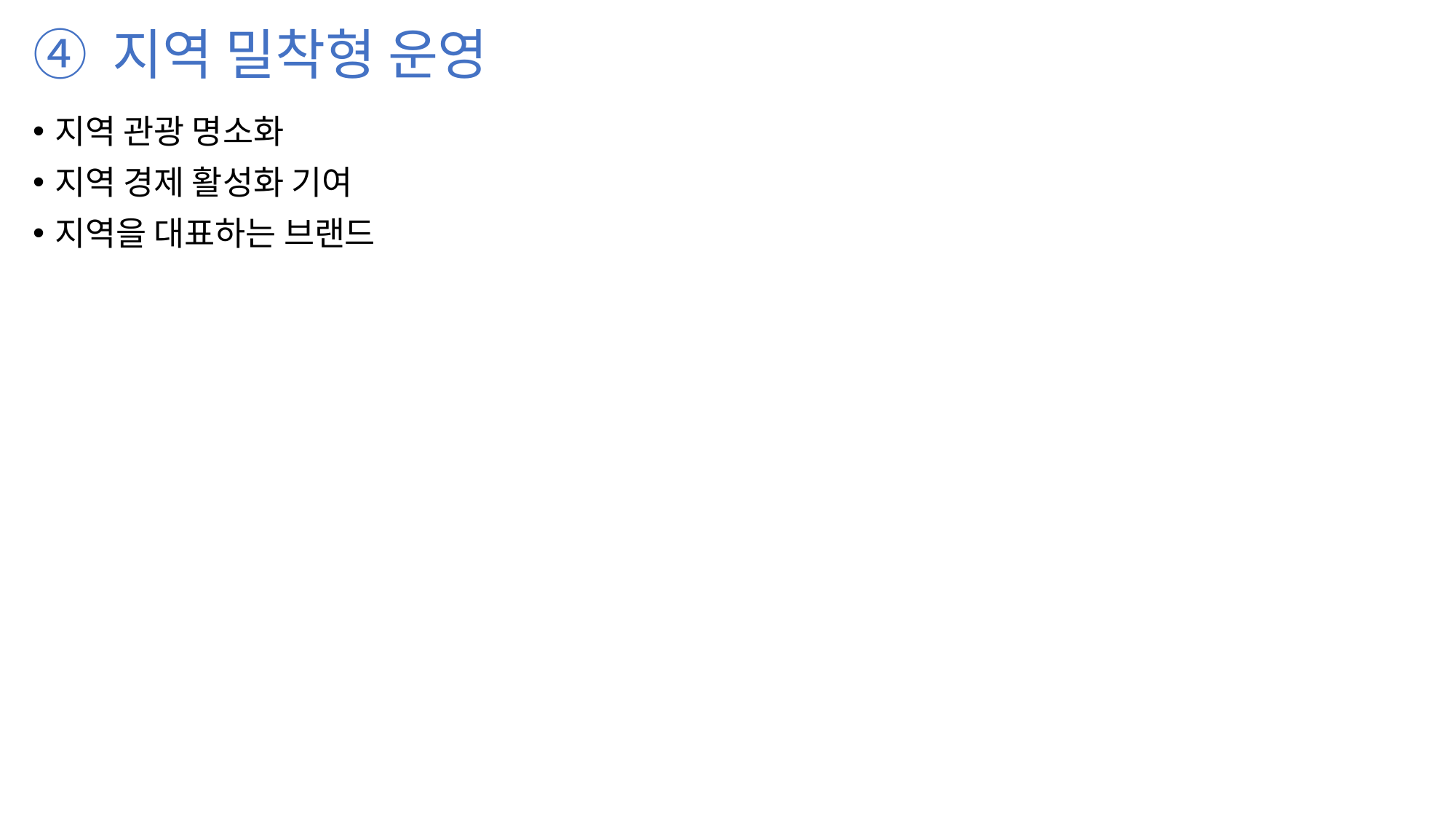

# ④ 지역 밀착형 운영
지역 관광 명소화
지역 경제 활성화 기여
지역을 대표하는 브랜드